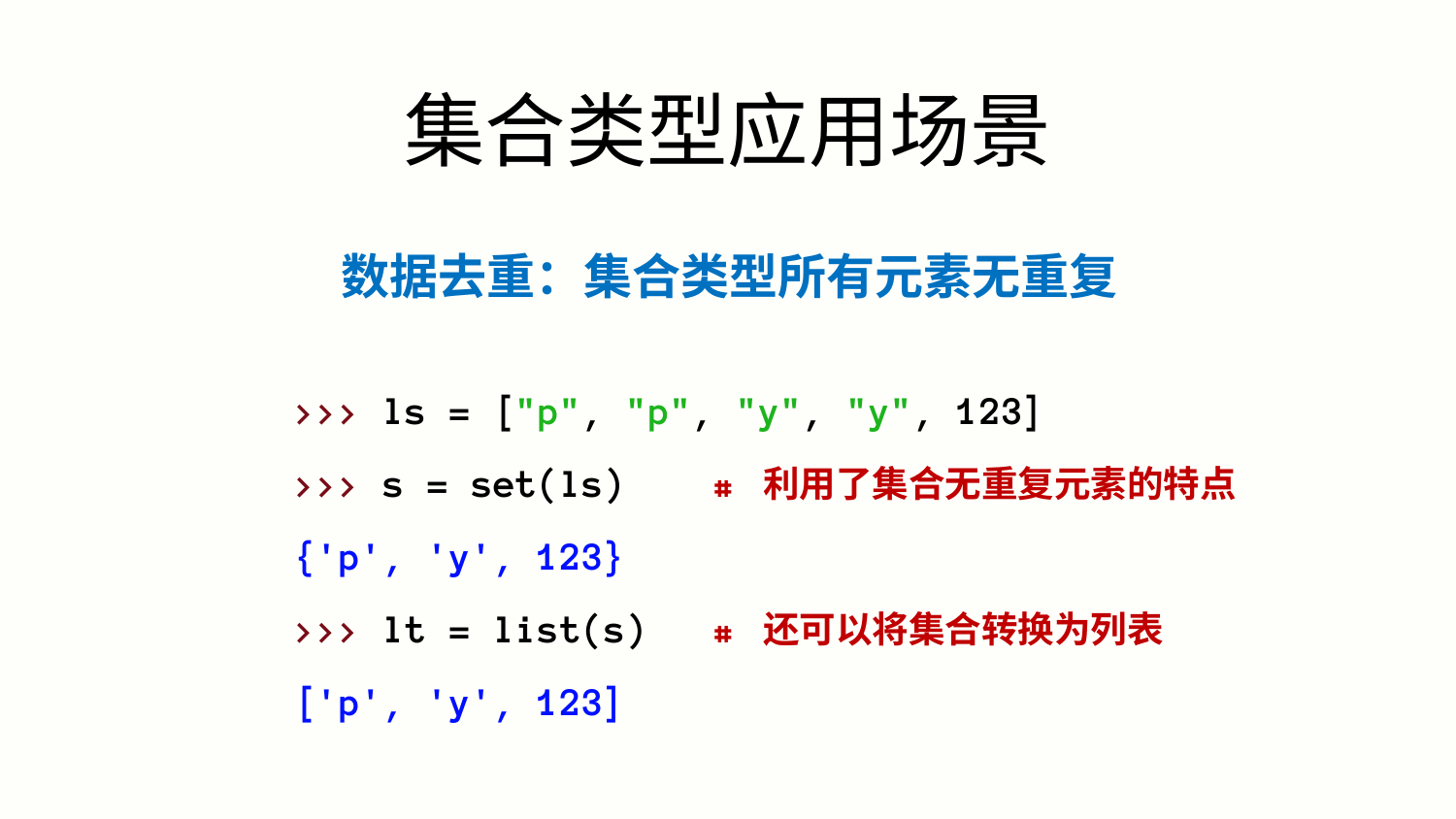

集合类型应用场景
数据去重：集合类型所有元素无重复
>>> ls = ["p", "p", "y", "y", 123]
>>> s = set(ls)    # 利用了集合无重复元素的特点
{'p', 'y', 123}
>>> lt = list(s)   # 还可以将集合转换为列表
['p', 'y', 123]

22